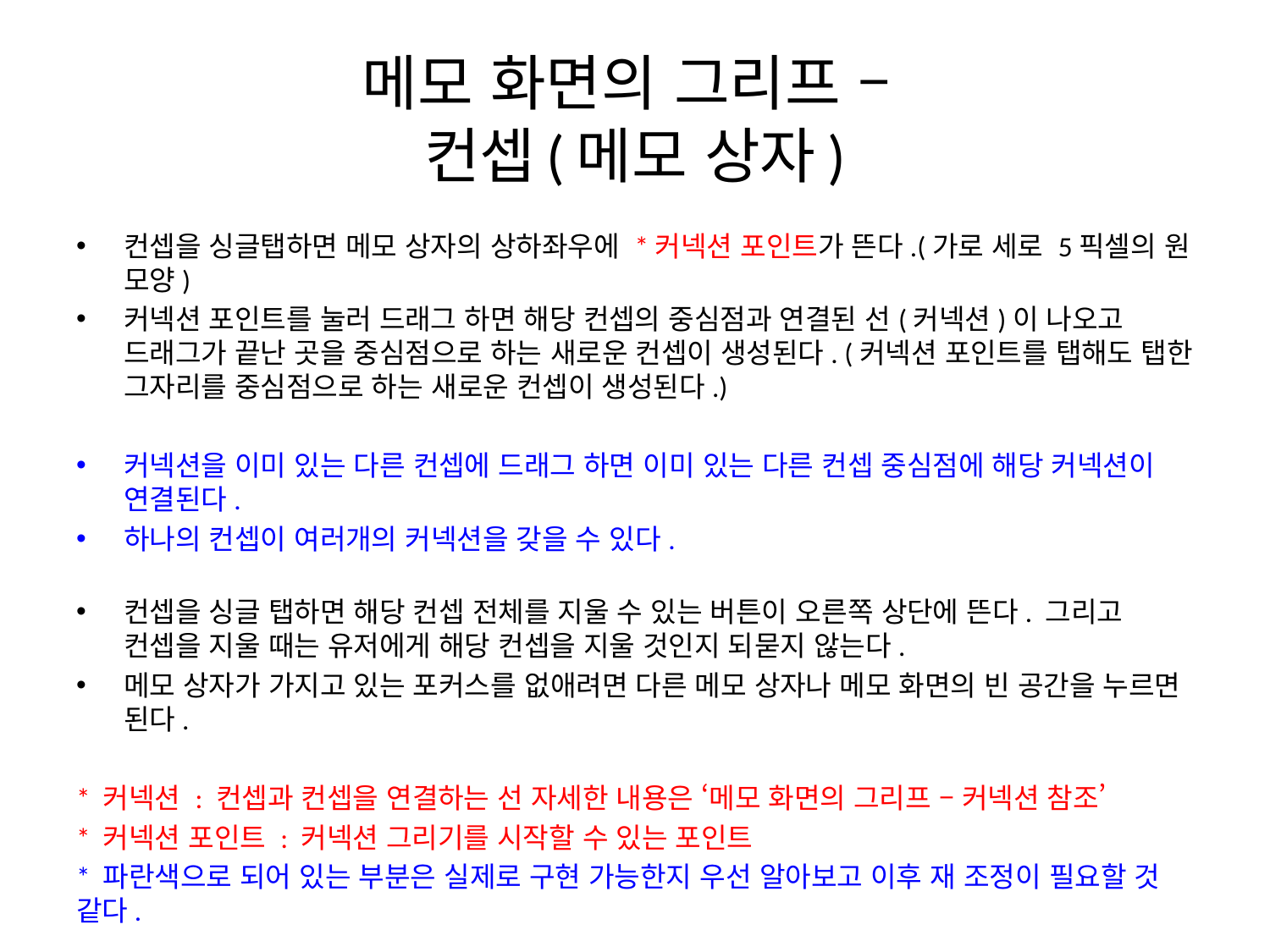

# 메모 화면의 그리프 – 컨셉(메모 상자)
컨셉을 싱글탭하면 메모 상자의 상하좌우에 *커넥션 포인트가 뜬다.(가로 세로 5픽셀의 원 모양)
커넥션 포인트를 눌러 드래그 하면 해당 컨셉의 중심점과 연결된 선(커넥션)이 나오고 드래그가 끝난 곳을 중심점으로 하는 새로운 컨셉이 생성된다. (커넥션 포인트를 탭해도 탭한 그자리를 중심점으로 하는 새로운 컨셉이 생성된다.)

커넥션을 이미 있는 다른 컨셉에 드래그 하면 이미 있는 다른 컨셉 중심점에 해당 커넥션이 연결된다.
하나의 컨셉이 여러개의 커넥션을 갖을 수 있다.
컨셉을 싱글 탭하면 해당 컨셉 전체를 지울 수 있는 버튼이 오른쪽 상단에 뜬다. 그리고 컨셉을 지울 때는 유저에게 해당 컨셉을 지울 것인지 되묻지 않는다.
메모 상자가 가지고 있는 포커스를 없애려면 다른 메모 상자나 메모 화면의 빈 공간을 누르면 된다.

* 커넥션 : 컨셉과 컨셉을 연결하는 선 자세한 내용은 ‘메모 화면의 그리프 – 커넥션 참조’
* 커넥션 포인트 : 커넥션 그리기를 시작할 수 있는 포인트
* 파란색으로 되어 있는 부분은 실제로 구현 가능한지 우선 알아보고 이후 재 조정이 필요할 것 같다.